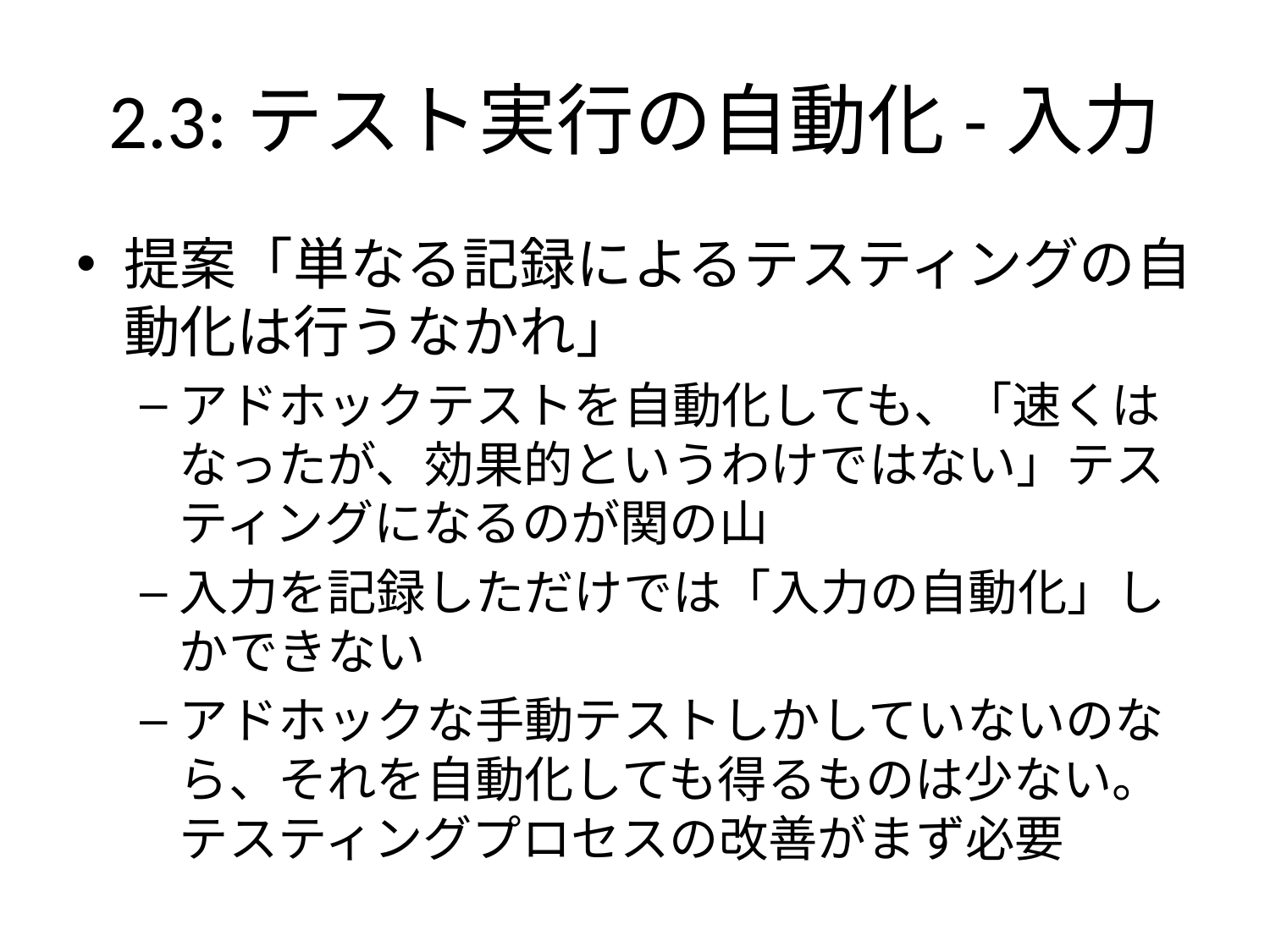

# 2.3:テスト実行の自動化-入力
提案「単なる記録によるテスティングの自動化は行うなかれ」
アドホックテストを自動化しても、「速くはなったが、効果的というわけではない」テスティングになるのが関の山
入力を記録しただけでは「入力の自動化」しかできない
アドホックな手動テストしかしていないのなら、それを自動化しても得るものは少ない。テスティングプロセスの改善がまず必要